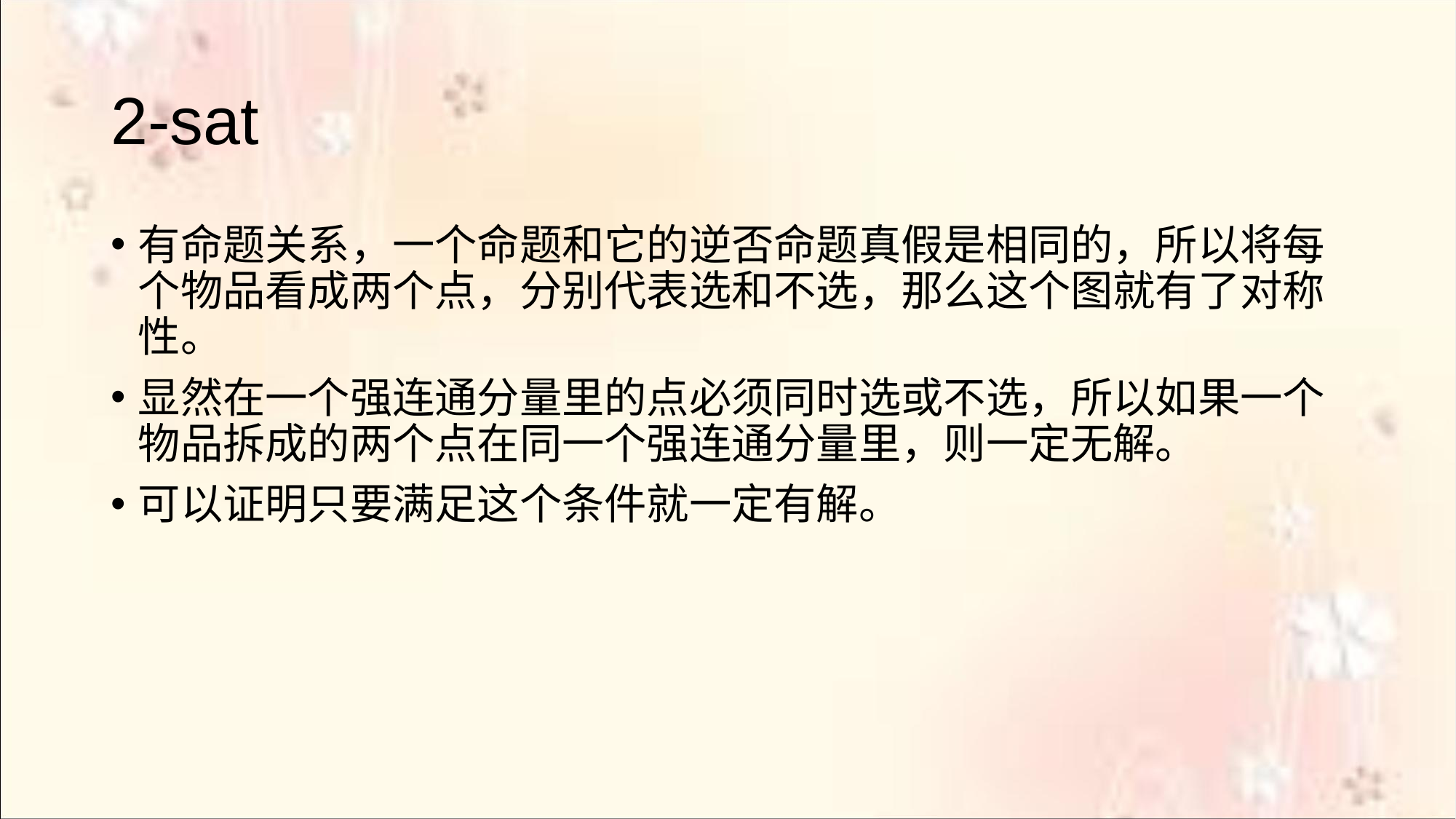

# 2-sat
有命题关系，一个命题和它的逆否命题真假是相同的，所以将每个物品看成两个点，分别代表选和不选，那么这个图就有了对称性。
显然在一个强连通分量里的点必须同时选或不选，所以如果一个物品拆成的两个点在同一个强连通分量里，则一定无解。
可以证明只要满足这个条件就一定有解。